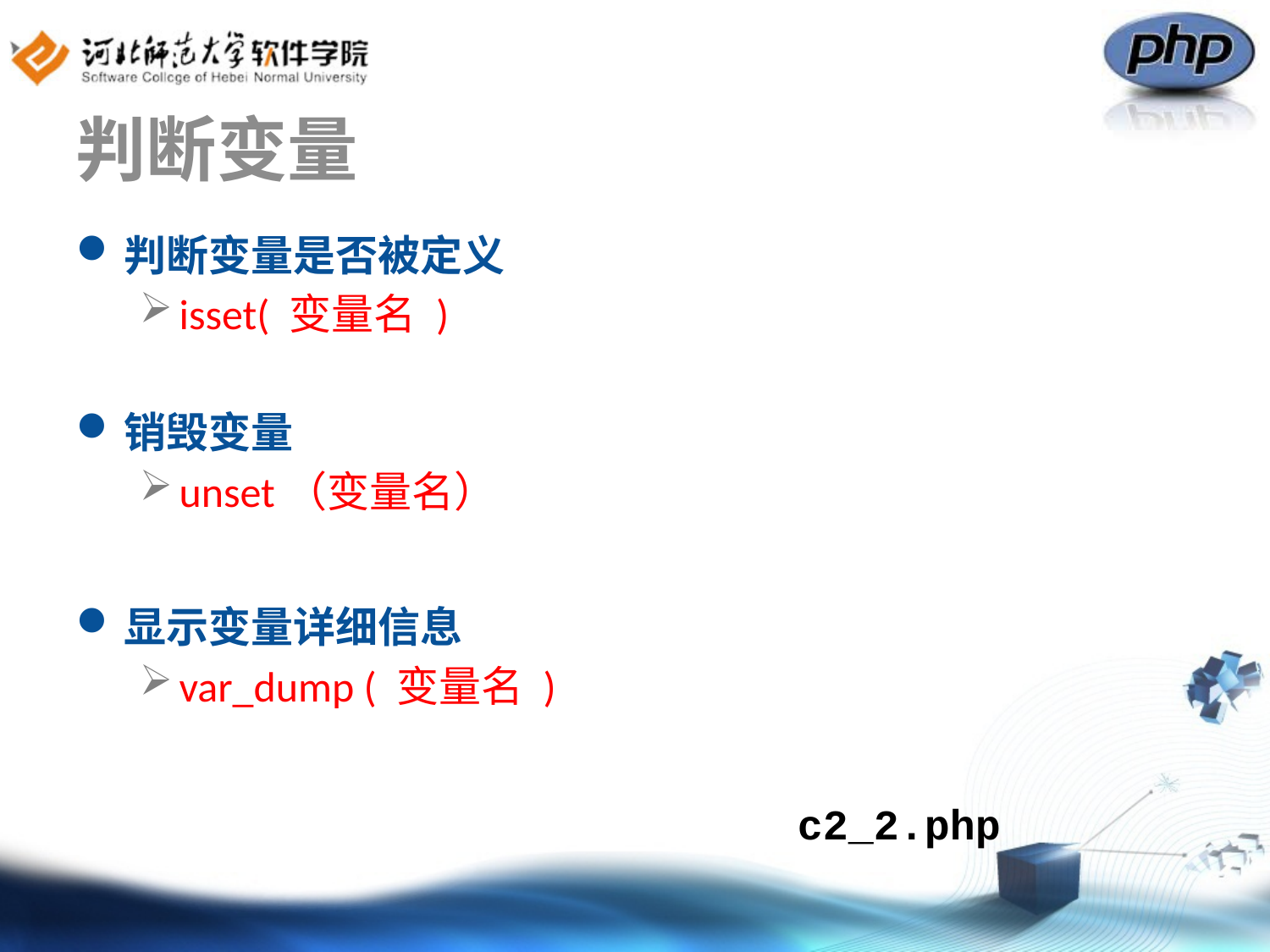

# 判断变量
判断变量是否被定义
isset( 变量名 )

销毁变量
unset（变量名）

显示变量详细信息
var_dump ( 变量名 )
c2_2.php